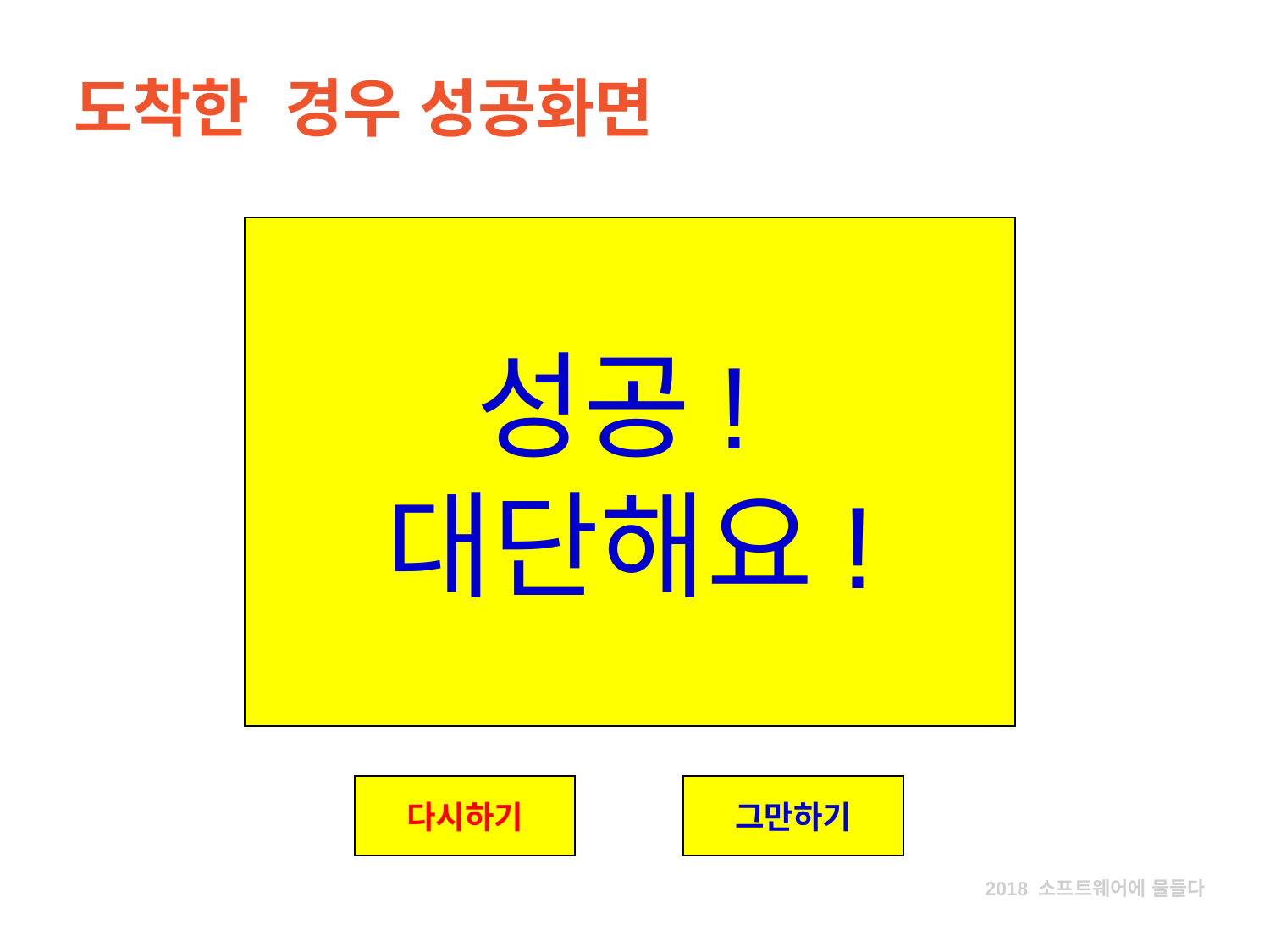

# 도착한  경우 성공화면
성공!
대단해요!
다시하기
그만하기